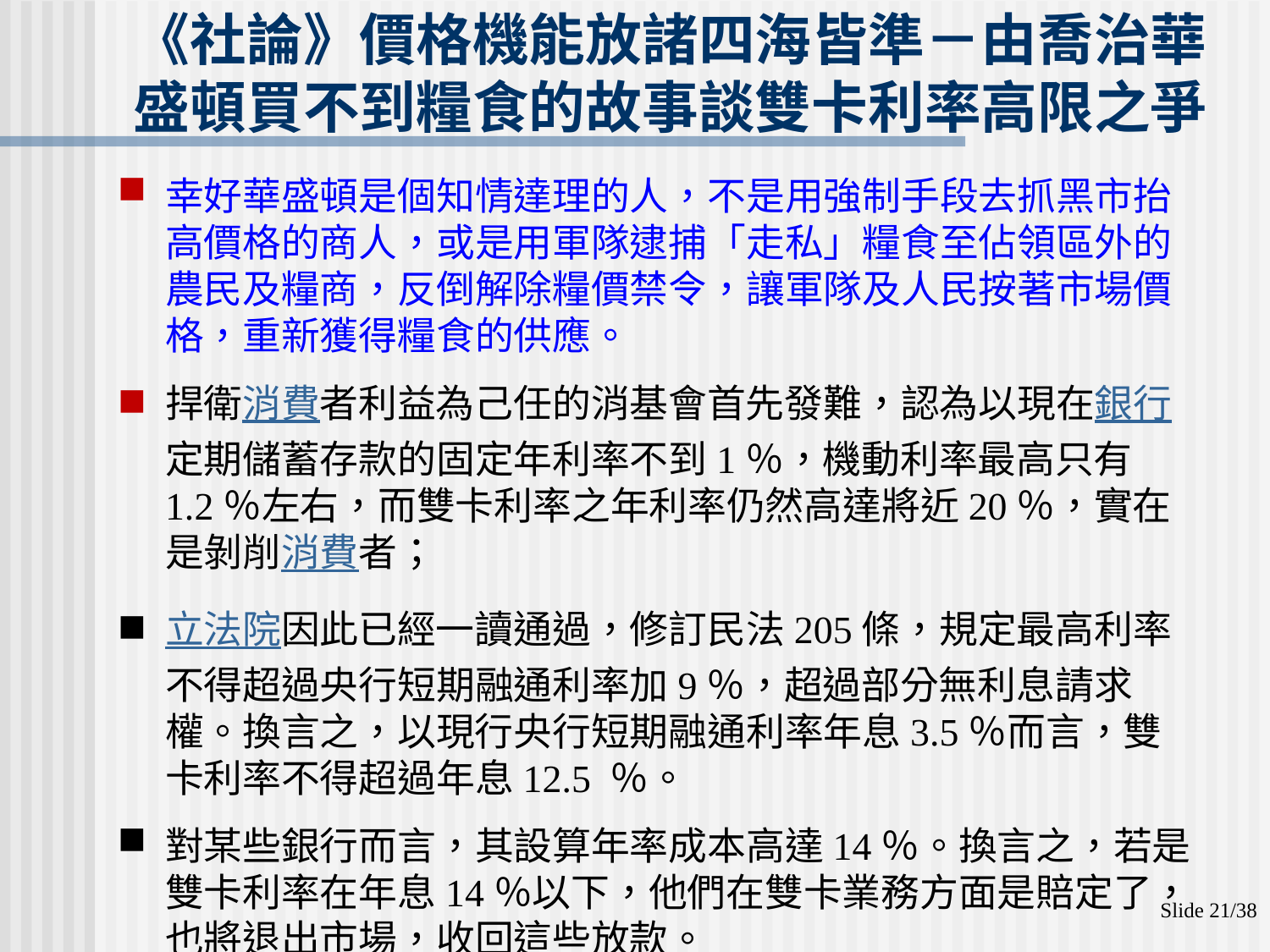

# 《社論》價格機能放諸四海皆準－由喬治華盛頓買不到糧食的故事談雙卡利率高限之爭
幸好華盛頓是個知情達理的人，不是用強制手段去抓黑市抬高價格的商人，或是用軍隊逮捕「走私」糧食至佔領區外的農民及糧商，反倒解除糧價禁令，讓軍隊及人民按著市場價格，重新獲得糧食的供應。
捍衛消費者利益為己任的消基會首先發難，認為以現在銀行定期儲蓄存款的固定年利率不到1％，機動利率最高只有1.2％左右，而雙卡利率之年利率仍然高達將近20％，實在是剝削消費者；
立法院因此已經一讀通過，修訂民法205條，規定最高利率不得超過央行短期融通利率加9％，超過部分無利息請求權。換言之，以現行央行短期融通利率年息3.5％而言，雙卡利率不得超過年息12.5 ％。
對某些銀行而言，其設算年率成本高達14％。換言之，若是雙卡利率在年息14％以下，他們在雙卡業務方面是賠定了，也將退出市場，收回這些放款。
Slide 21/38